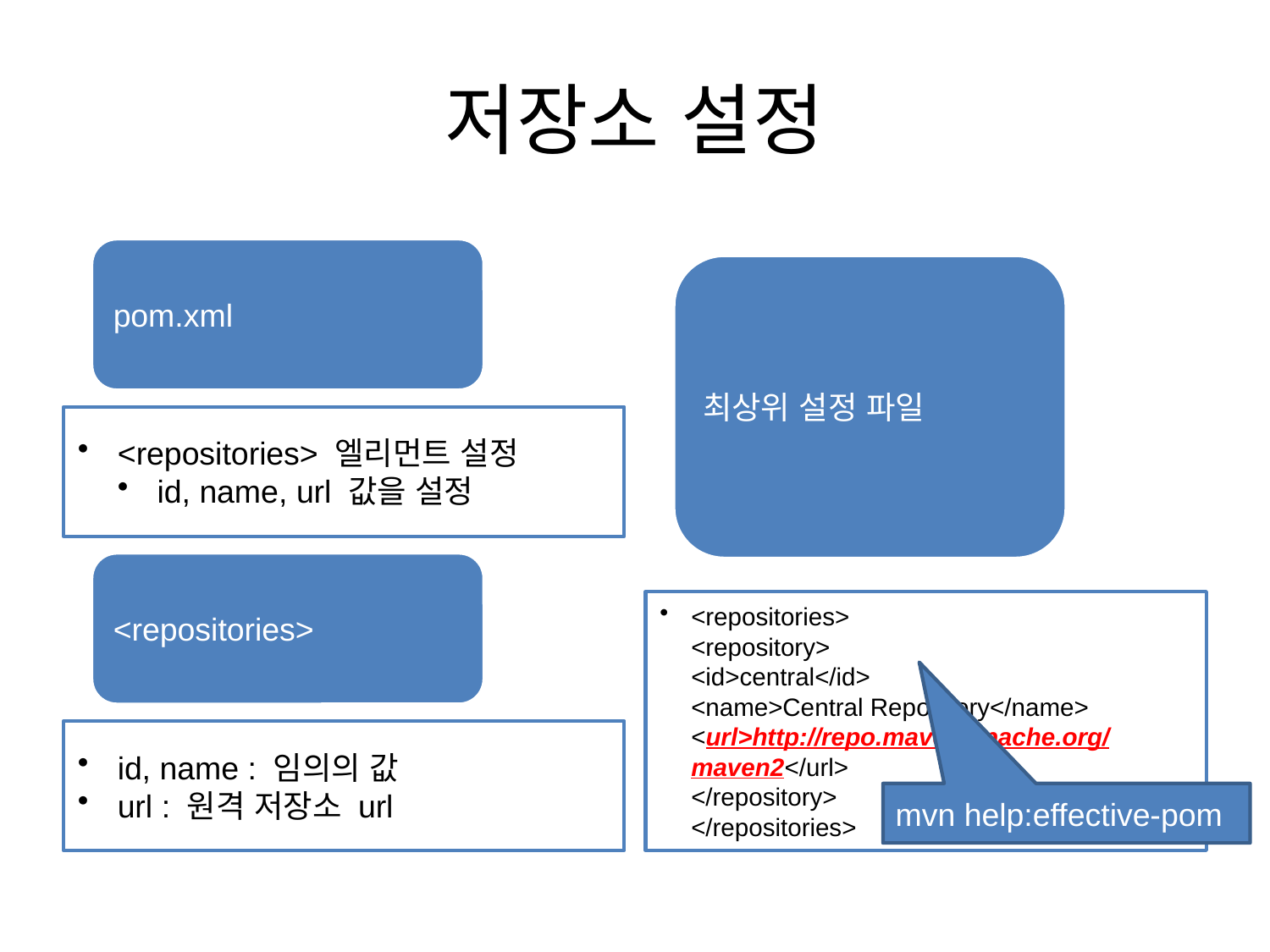

# 저장소 설정
pom.xml
<repositories> 엘리먼트 설정
id, name, url 값을 설정
<repositories>
id, name : 임의의 값
url : 원격 저장소 url
최상위 설정 파일
mvn help:effective-pom